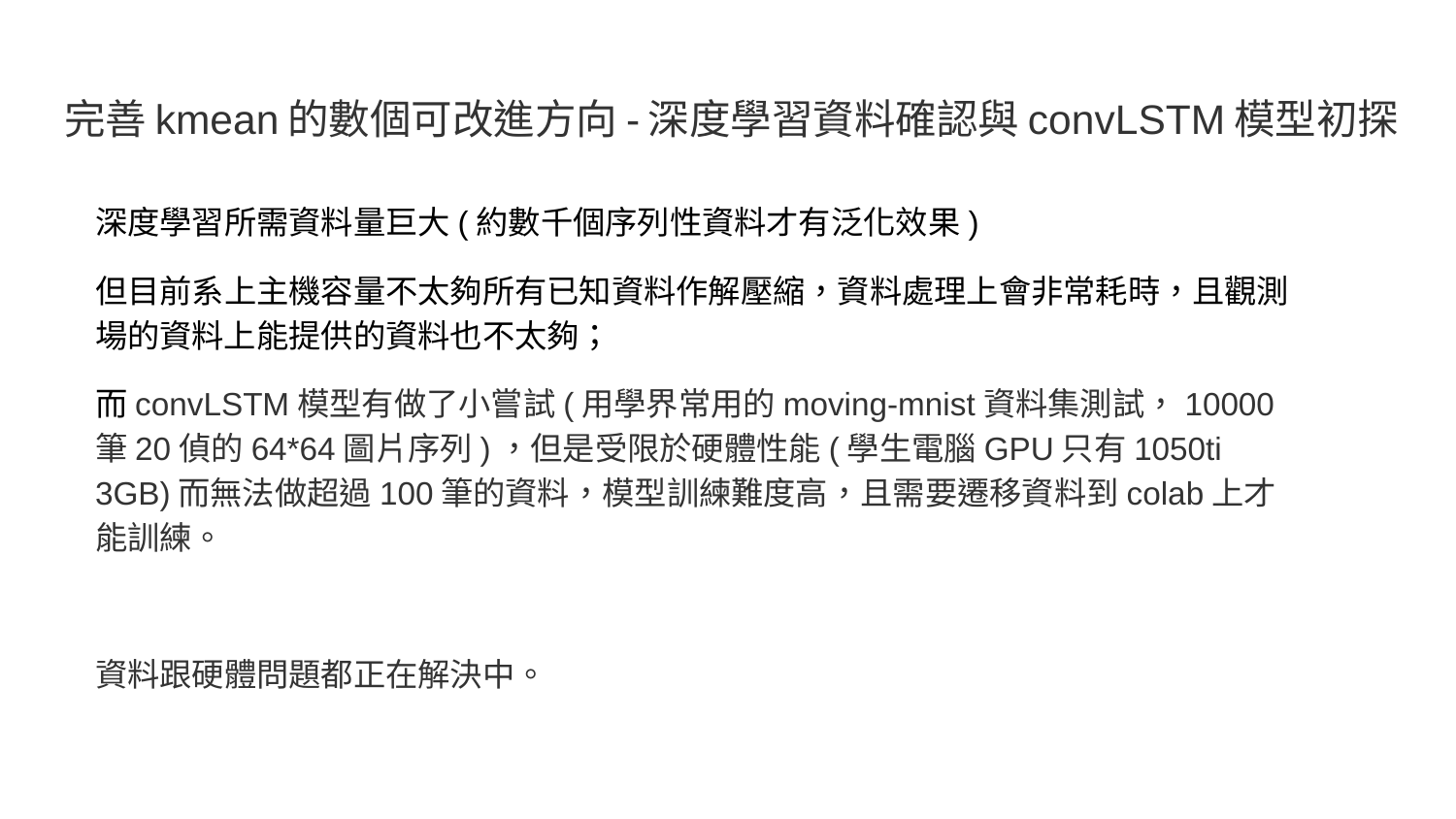

# 完善kmean的數個可改進方向-深度學習資料確認與convLSTM模型初探
深度學習所需資料量巨大(約數千個序列性資料才有泛化效果)
但目前系上主機容量不太夠所有已知資料作解壓縮，資料處理上會非常耗時，且觀測場的資料上能提供的資料也不太夠；
而convLSTM模型有做了小嘗試(用學界常用的moving-mnist資料集測試，10000筆20偵的64*64圖片序列)，但是受限於硬體性能(學生電腦GPU只有1050ti 3GB)而無法做超過100筆的資料，模型訓練難度高，且需要遷移資料到colab上才能訓練。

資料跟硬體問題都正在解決中。